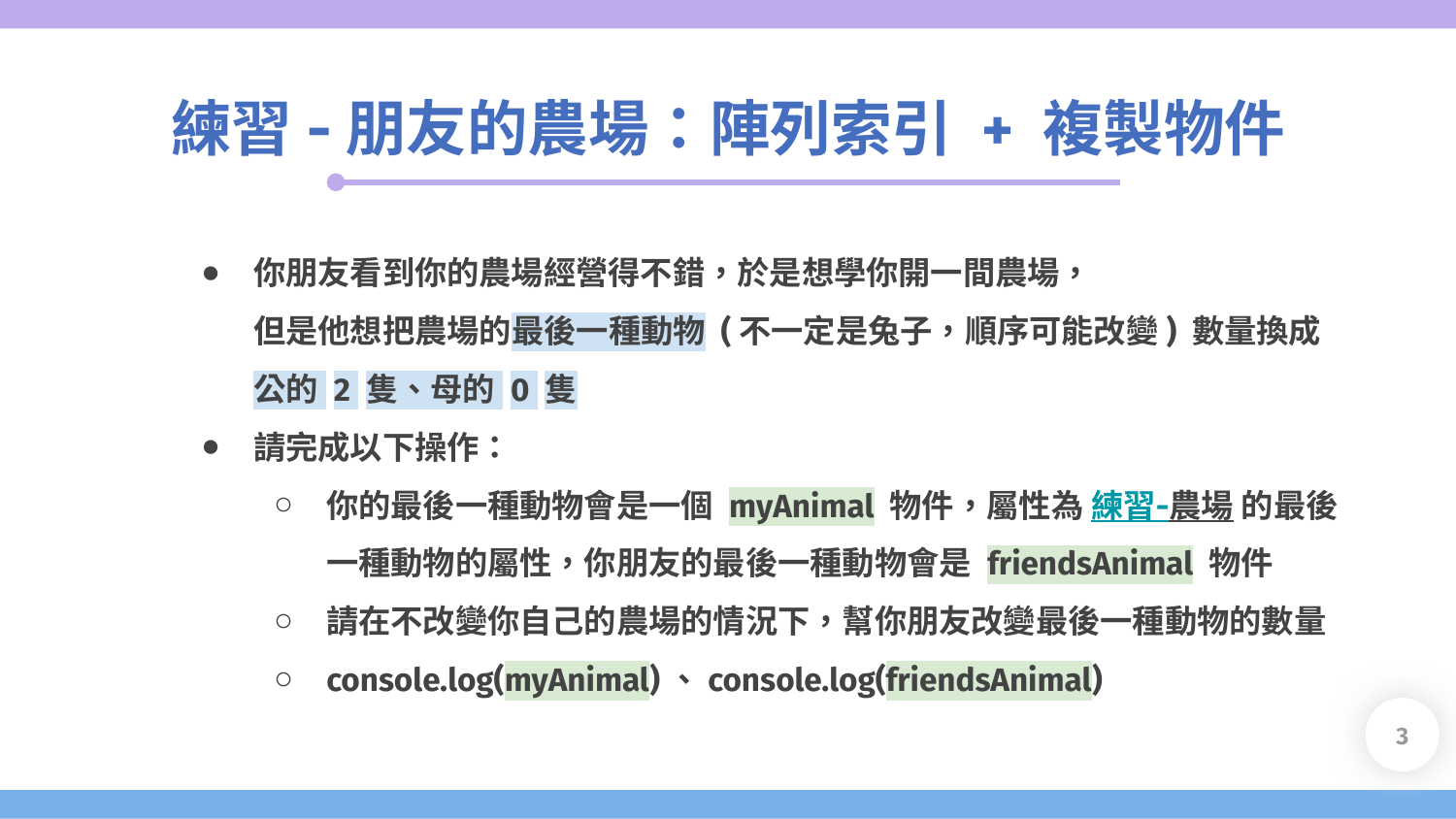

練習-朋友的農場：陣列索引 + 複製物件
你朋友看到你的農場經營得不錯，於是想學你開一間農場，
但是他想把農場的最後一種動物 (不一定是兔子，順序可能改變) 數量換成公的 2 隻、母的 0 隻
請完成以下操作：
你的最後一種動物會是一個 myAnimal 物件，屬性為 練習-農場 的最後一種動物的屬性，你朋友的最後一種動物會是 friendsAnimal 物件
請在不改變你自己的農場的情況下，幫你朋友改變最後一種動物的數量
console.log(myAnimal)、console.log(friendsAnimal)

3